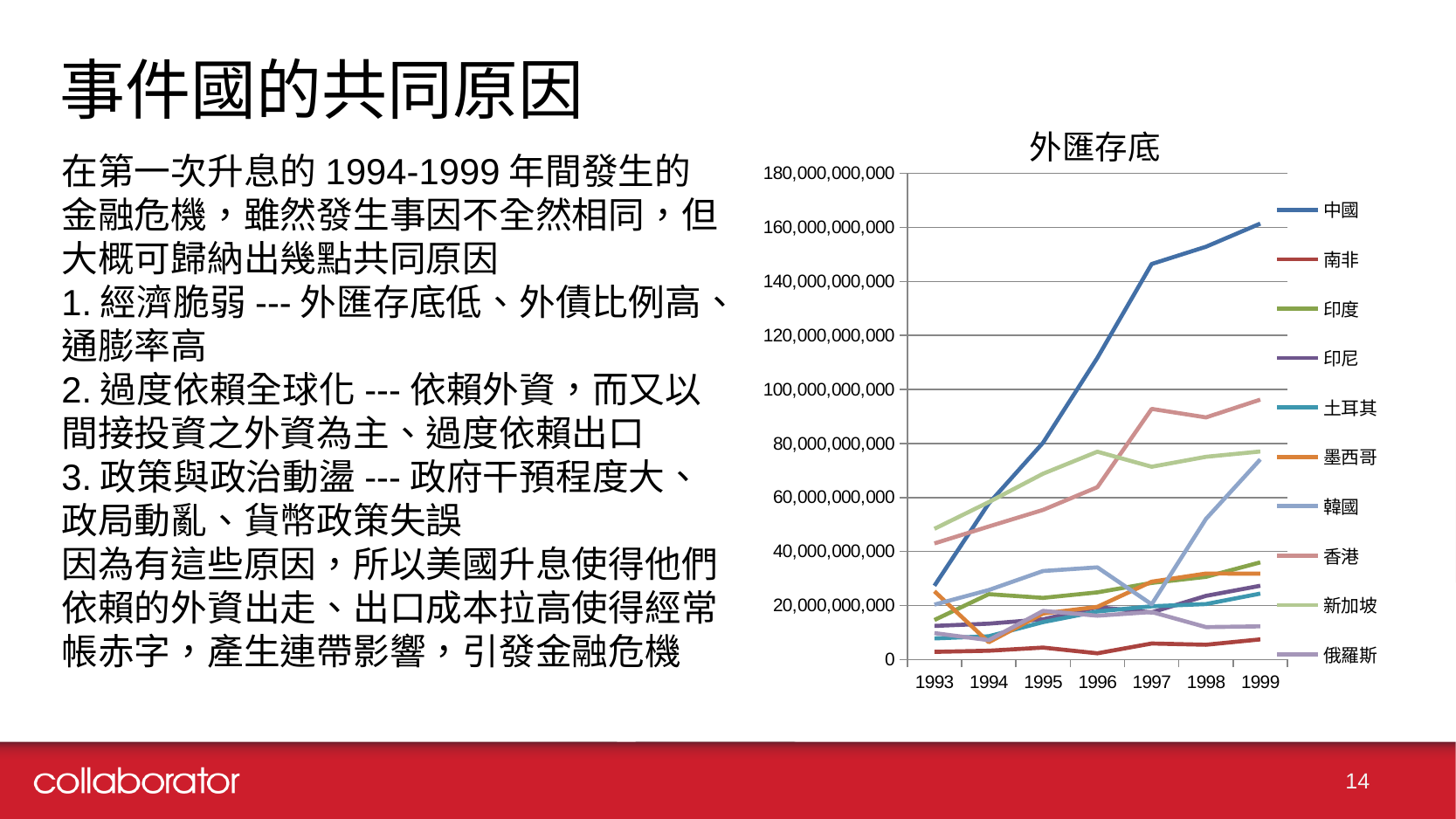

# 事件國的共同原因
外匯存底
在第一次升息的1994-1999年間發生的金融危機，雖然發生事因不全然相同，但大概可歸納出幾點共同原因
1.經濟脆弱---外匯存底低、外債比例高、通膨率高
2.過度依賴全球化---依賴外資，而又以間接投資之外資為主、過度依賴出口
3.政策與政治動盪---政府干預程度大、政局動亂、貨幣政策失誤
因為有這些原因，所以美國升息使得他們依賴的外資出走、出口成本拉高使得經常帳赤字，產生連帶影響，引發金融危機

### Chart

| Category | 中國 | 南非 | 印度 | 印尼 | 土耳其 | 墨西哥 | 韓國 | 香港 | 新加坡 | 俄羅斯 |
|---|---|---|---|---|---|---|---|---|---|---|
| 1993 | 27348105440.0 | 2879214933.0 | 14674627527.0 | 12474062677.0 | 7846358606.0 | 25298703947.0 | 20354786259.0 | 43012564199.0 | 48416241816.0 | 9817681558.0 |
| 1994 | 57781339993.0 | 3294868537.0 | 24220928978.0 | 13321137323.0 | 8633212584.0 | 6441390824.0 | 25763880665.0 | 49277061000.0 | 58295759332.0 | 7206227235.0 |
| 1995 | 80288434062.0 | 4463556744.0 | 22864638483.0 | 14907560253.0 | 13890900577.0 | 17045564133.0 | 32804283077.0 | 55423912250.0 | 68816104043.0 | 18023641116.0 |
| 1996 | 111728906872.0 | 2341014437.0 | 24889366113.0 | 19396150431.0 | 17819437215.0 | 19526913910.0 | 34157943425.0 | 63832739750.0 | 76963972699.0 | 16257617339.0 |
| 1997 | 146448005966.0 | 5957312958.0 | 28385372704.0 | 17486799311.0 | 19746043455.0 | 28852476922.0 | 20465115218.0 | 92823443401.0 | 71390079302.0 | 17624090188.0 |
| 1998 | 152842972624.0 | 5508053978.0 | 30646565205.0 | 23605844202.0 | 20567605577.0 | 31863183339.0 | 52099586487.0 | 89669416460.0 | 75077195460.0 | 12042972913.0 |
| 1999 | 161414044709.0 | 7496680029.0 | 36005294869.0 | 27345097354.0 | 24432663721.0 | 31828400087.0 | 74114182996.0 | 96255446750.0 | 77047139788.0 | 12325102376.0 |
14